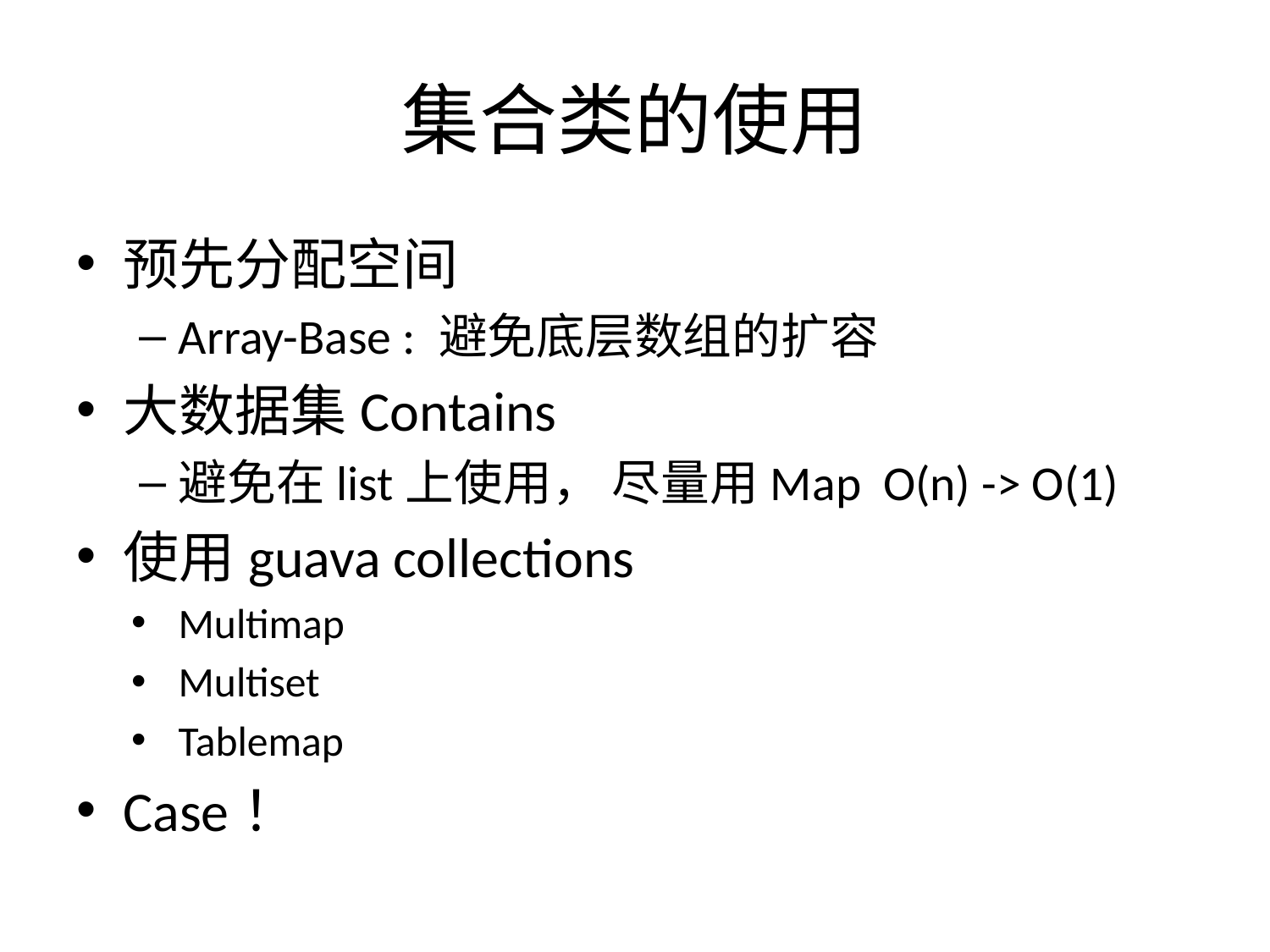

# 集合类的使用
预先分配空间
Array-Base : 避免底层数组的扩容
大数据集Contains
避免在list上使用， 尽量用Map  O(n) -> O(1)
使用guava collections
Multimap
Multiset
Tablemap
Case！